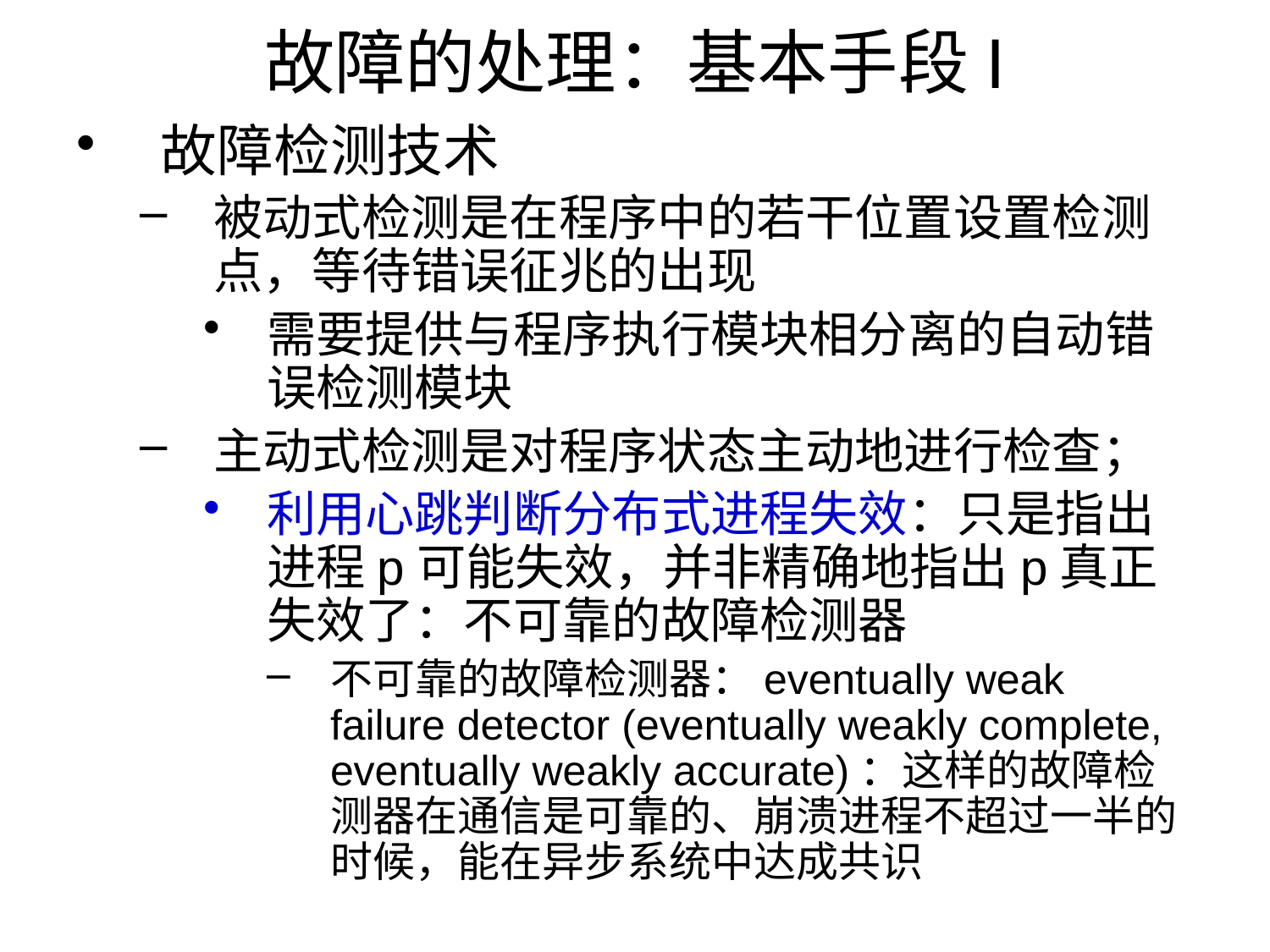

# 故障的处理：基本手段I
故障检测技术
被动式检测是在程序中的若干位置设置检测点，等待错误征兆的出现
需要提供与程序执行模块相分离的自动错误检测模块
主动式检测是对程序状态主动地进行检查；
利用心跳判断分布式进程失效：只是指出进程p可能失效，并非精确地指出p真正失效了：不可靠的故障检测器
不可靠的故障检测器：eventually weak failure detector (eventually weakly complete, eventually weakly accurate)：这样的故障检测器在通信是可靠的、崩溃进程不超过一半的时候，能在异步系统中达成共识